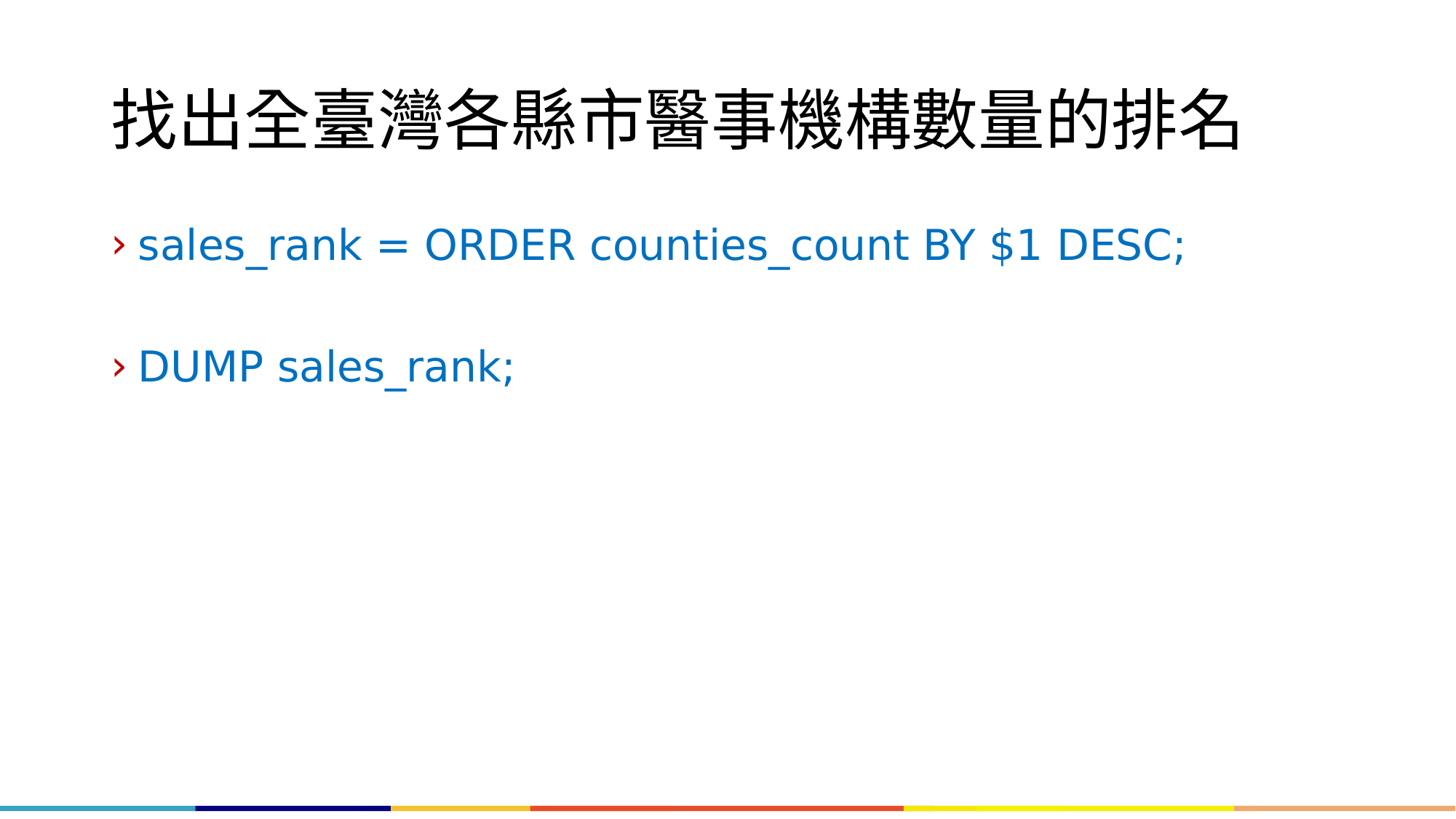

# 找出全臺灣各縣市醫事機構數量的排名
sales_rank = ORDER counties_count BY $1 DESC;

DUMP sales_rank;